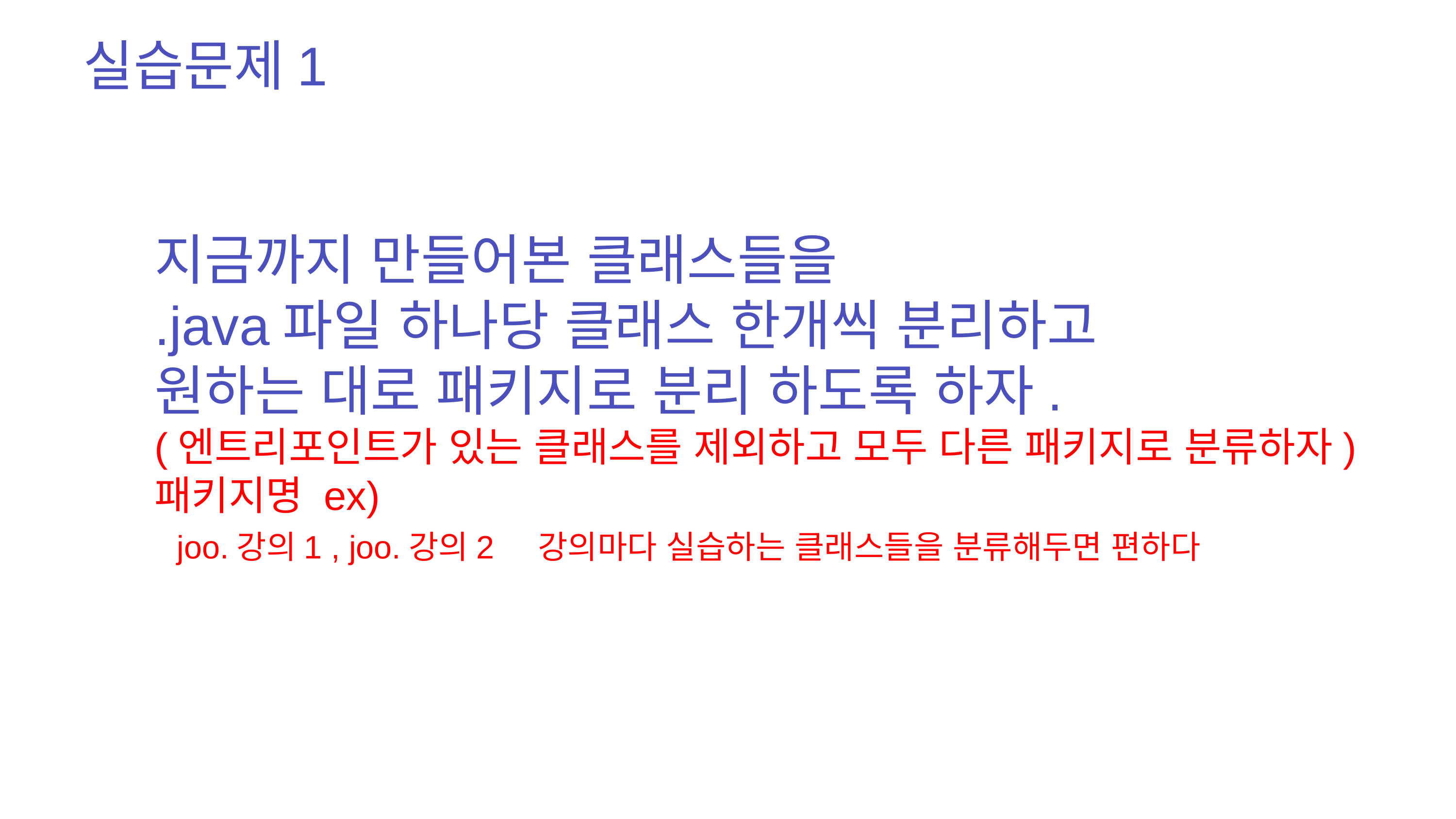

실습문제1
지금까지 만들어본 클래스들을
.java파일 하나당 클래스 한개씩 분리하고
원하는 대로 패키지로 분리 하도록 하자.
(엔트리포인트가 있는 클래스를 제외하고 모두 다른 패키지로 분류하자)
패키지명 ex)
  joo.강의1 , joo.강의2    강의마다 실습하는 클래스들을 분류해두면 편하다